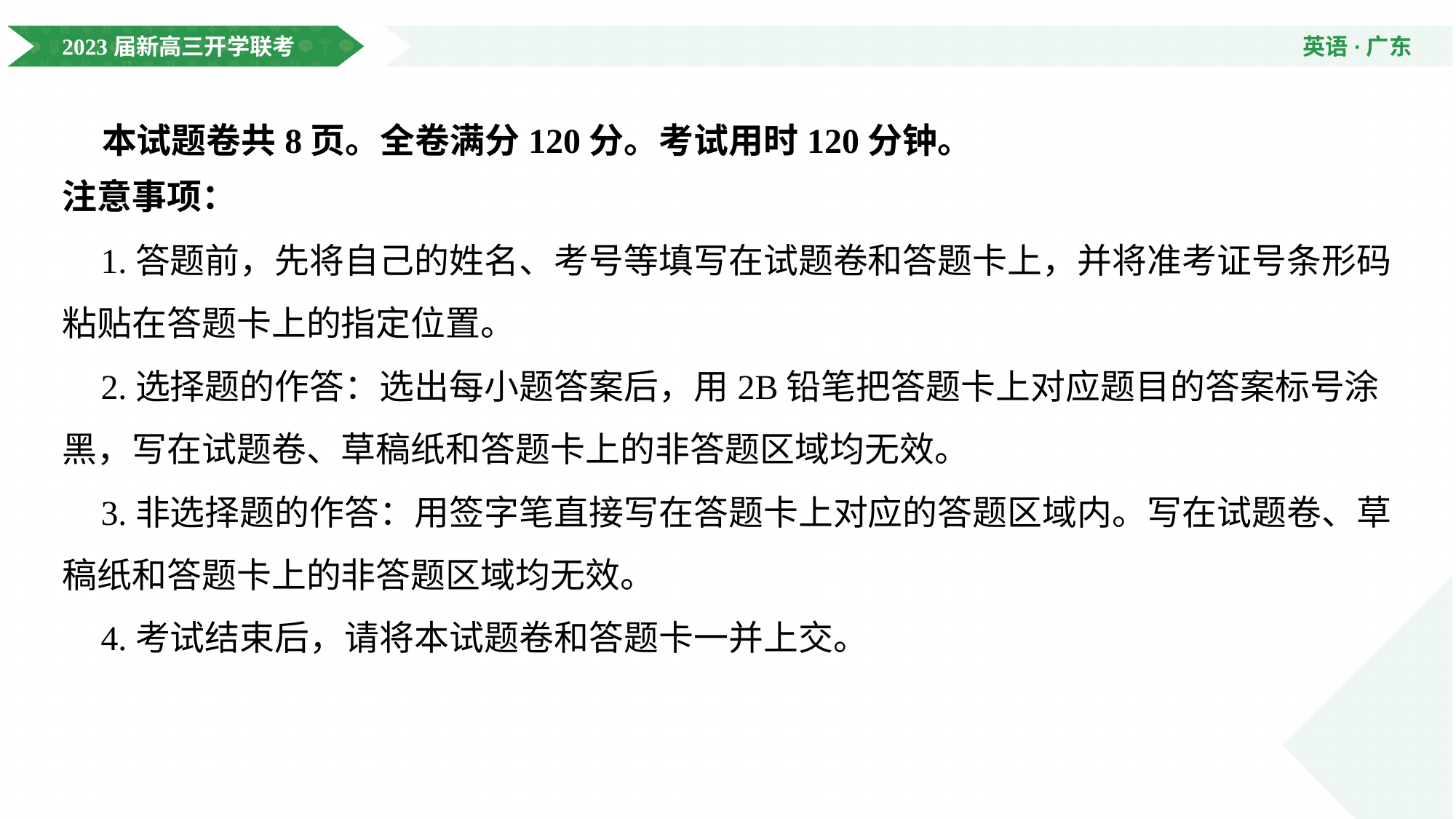

本试题卷共8页。全卷满分120分。考试用时120分钟。
注意事项：
    1.答题前，先将自己的姓名、考号等填写在试题卷和答题卡上，并将准考证号条形码粘贴在答题卡上的指定位置。
    2.选择题的作答：选出每小题答案后，用2B铅笔把答题卡上对应题目的答案标号涂黑，写在试题卷、草稿纸和答题卡上的非答题区域均无效。
    3.非选择题的作答：用签字笔直接写在答题卡上对应的答题区域内。写在试题卷、草稿纸和答题卡上的非答题区域均无效。
    4.考试结束后，请将本试题卷和答题卡一并上交。